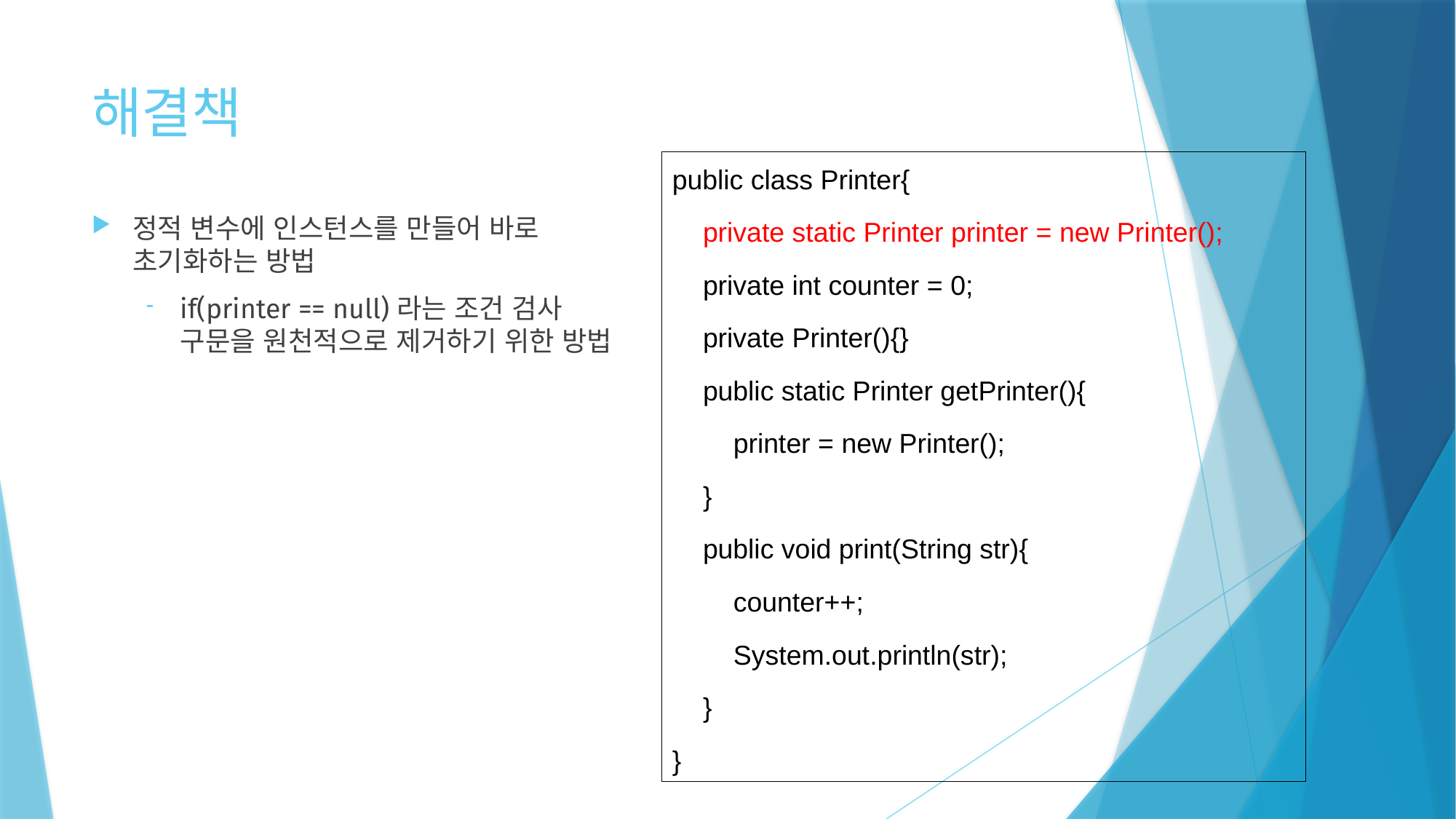

# 해결책
public class Printer{
    private static Printer printer = new Printer();
    private int counter = 0;
    private Printer(){}
    public static Printer getPrinter(){
        printer = new Printer();
    }
    public void print(String str){
        counter++;
        System.out.println(str);
    }
}
정적 변수에 인스턴스를 만들어 바로 초기화하는 방법
if(printer == null)라는 조건 검사 구문을 원천적으로 제거하기 위한 방법